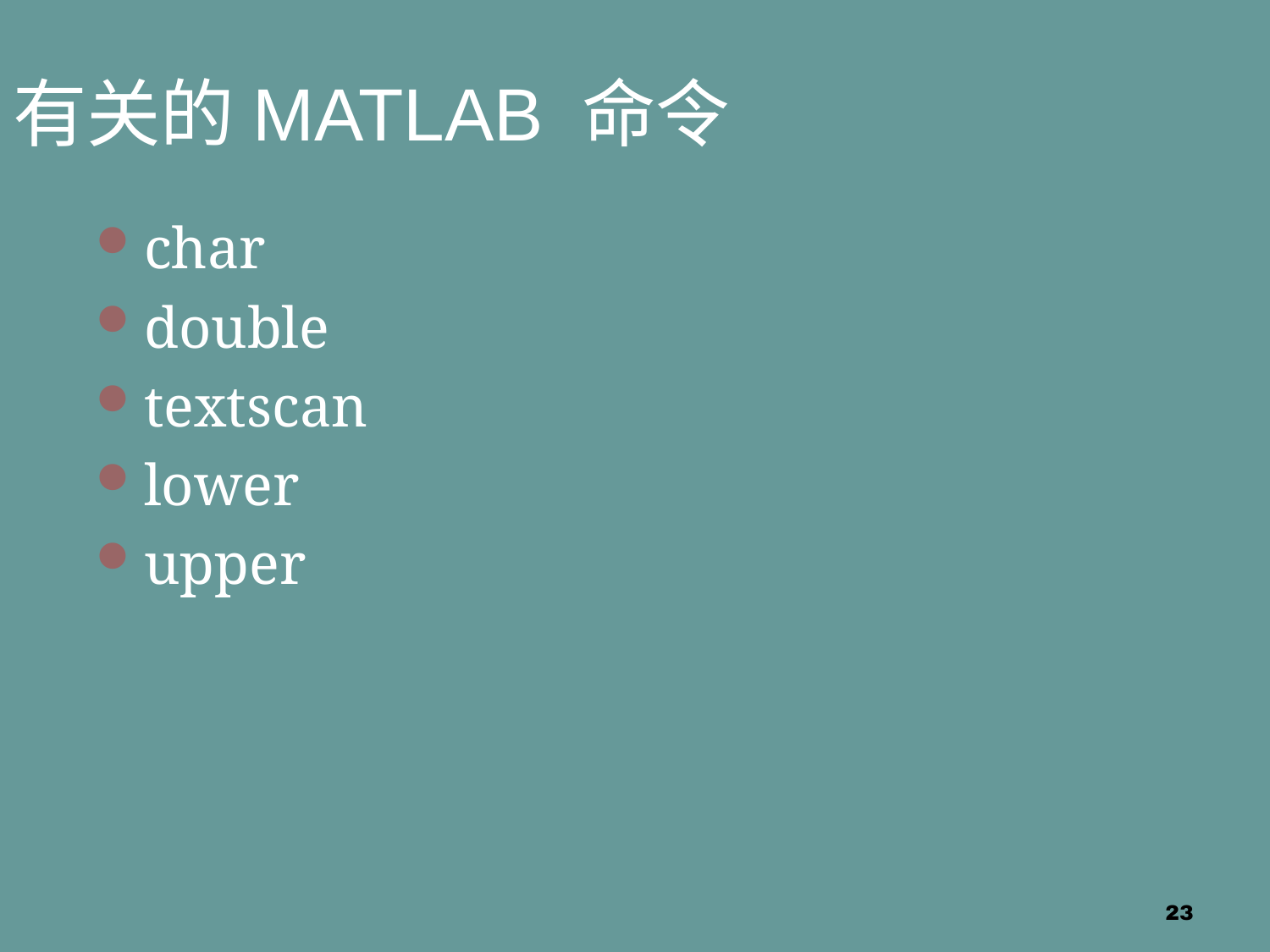

有关的MATLAB 命令
char
double
textscan
lower
upper

23